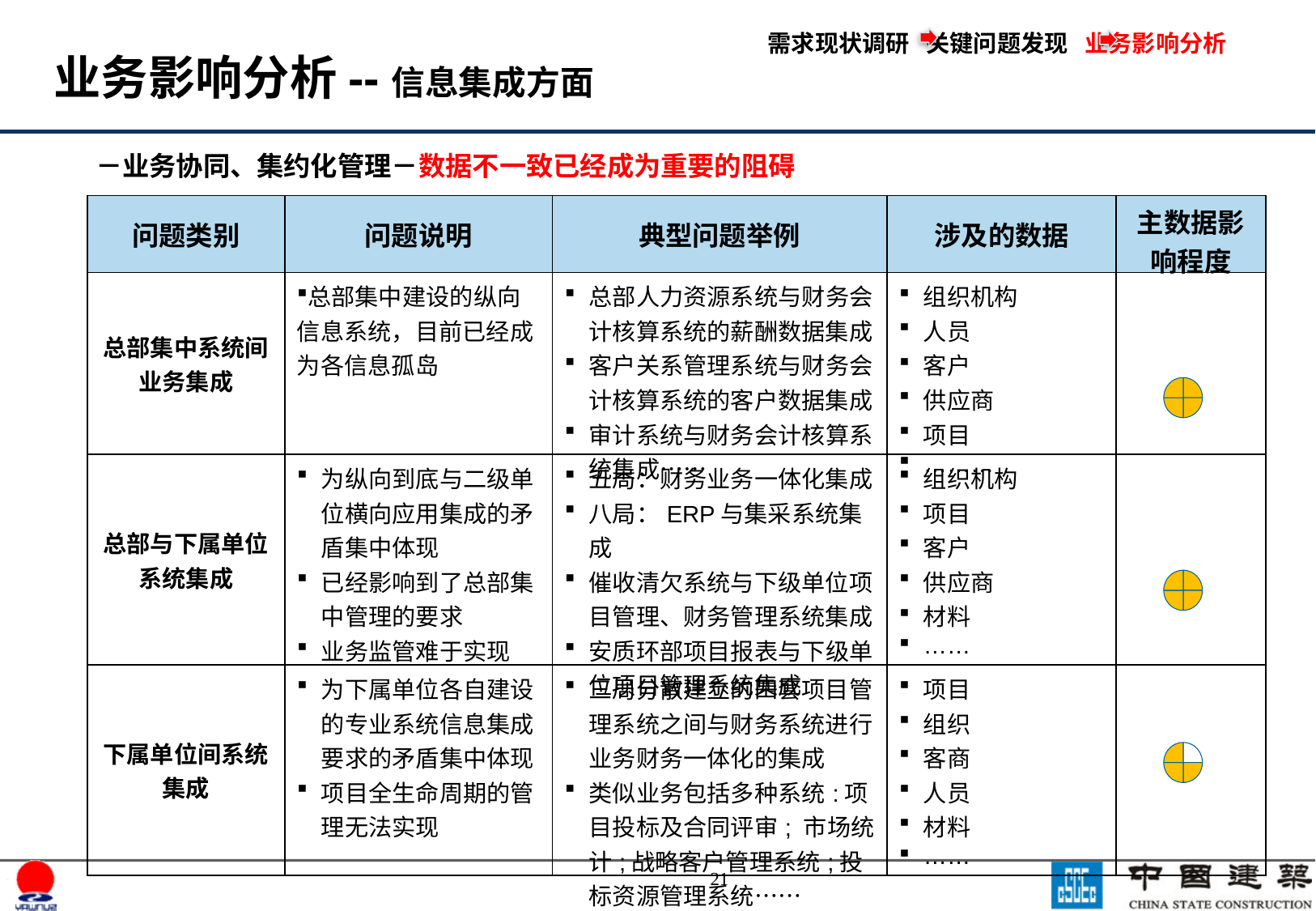

需求现状调研   关键问题发现   业务影响分析
# 业务影响分析--信息集成方面

－业务协同、集约化管理－数据不一致已经成为重要的阻碍
| 问题类别 | 问题说明 | 典型问题举例 | 涉及的数据 | 主数据影响程度 |
| --- | --- | --- | --- | --- |
| 总部集中系统间业务集成 | 总部集中建设的纵向信息系统，目前已经成为各信息孤岛 | 总部人力资源系统与财务会计核算系统的薪酬数据集成 客户关系管理系统与财务会计核算系统的客户数据集成 审计系统与财务会计核算系统集成…… | 组织机构 人员 客户 供应商 项目 ……… |  |
| 总部与下属单位系统集成 | 为纵向到底与二级单位横向应用集成的矛盾集中体现 已经影响到了总部集中管理的要求 业务监管难于实现 | 五局：财务业务一体化集成 八局：ERP与集采系统集成 催收清欠系统与下级单位项目管理、财务管理系统集成 安质环部项目报表与下级单位项目管理系统集成 | 组织机构 项目 客户 供应商 材料 …… |  |
| 下属单位间系统集成 | 为下属单位各自建设的专业系统信息集成要求的矛盾集中体现 项目全生命周期的管理无法实现 | 三局分散建立的四套项目管理系统之间与财务系统进行业务财务一体化的集成 类似业务包括多种系统:项目投标及合同评审; 市场统计;战略客户管理系统;投标资源管理系统…… | 项目 组织 客商 人员 材料 …… |  |

21